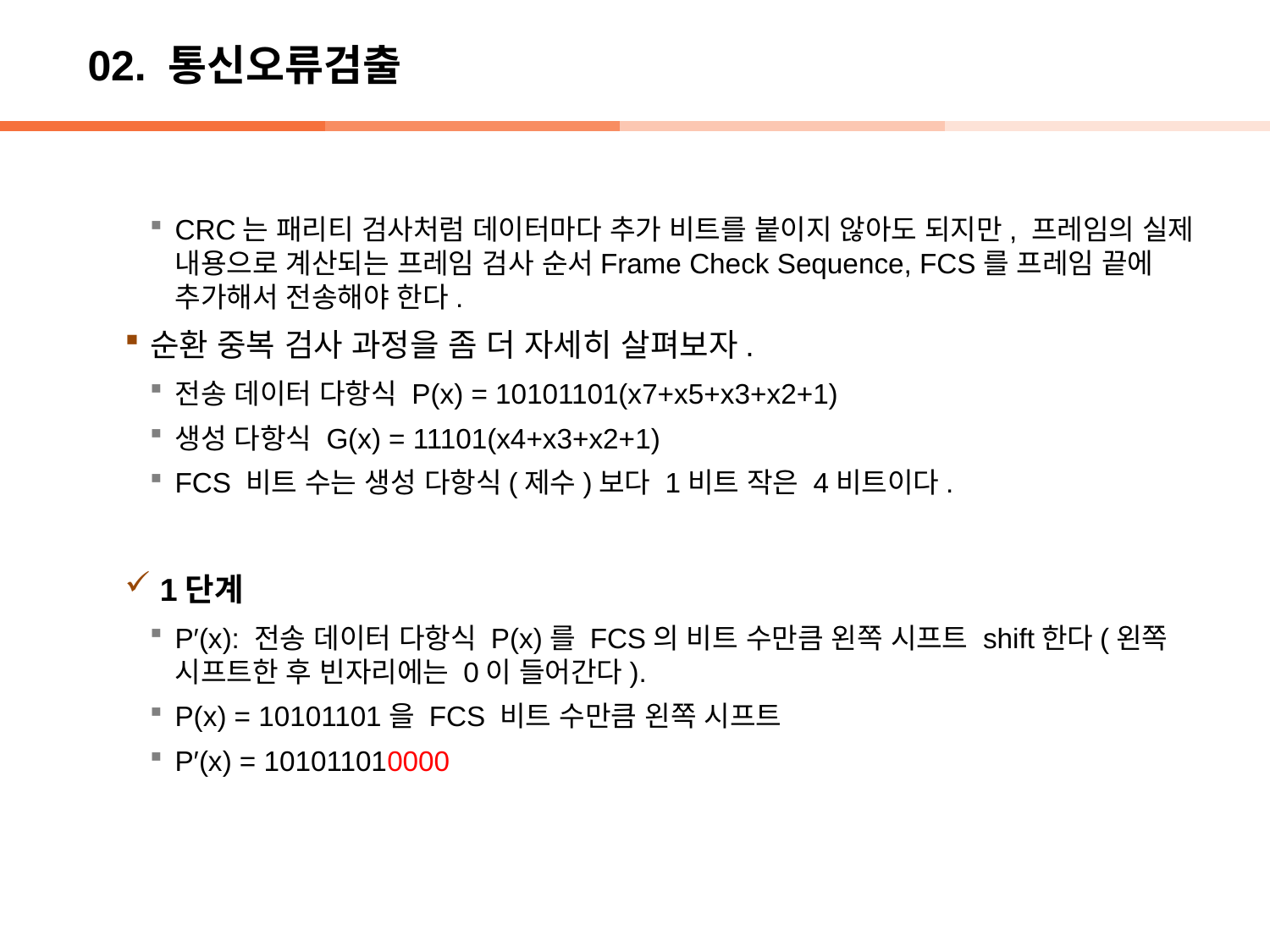

# 02. 통신오류검출

CRC는 패리티 검사처럼 데이터마다 추가 비트를 붙이지 않아도 되지만, 프레임의 실제 내용으로 계산되는 프레임 검사 순서Frame Check Sequence, FCS를 프레임 끝에 추가해서 전송해야 한다.
순환 중복 검사 과정을 좀 더 자세히 살펴보자.
전송 데이터 다항식 P(x) = 10101101(x7+x5+x3+x2+1)
생성 다항식 G(x) = 11101(x4+x3+x2+1)
FCS 비트 수는 생성 다항식(제수)보다 1비트 작은 4비트이다.

 1단계
P′(x): 전송 데이터 다항식 P(x)를 FCS의 비트 수만큼 왼쪽 시프트 shift한다(왼쪽 시프트한 후 빈자리에는 0이 들어간다).
P(x) = 10101101을 FCS 비트 수만큼 왼쪽 시프트
P′(x) = 101011010000